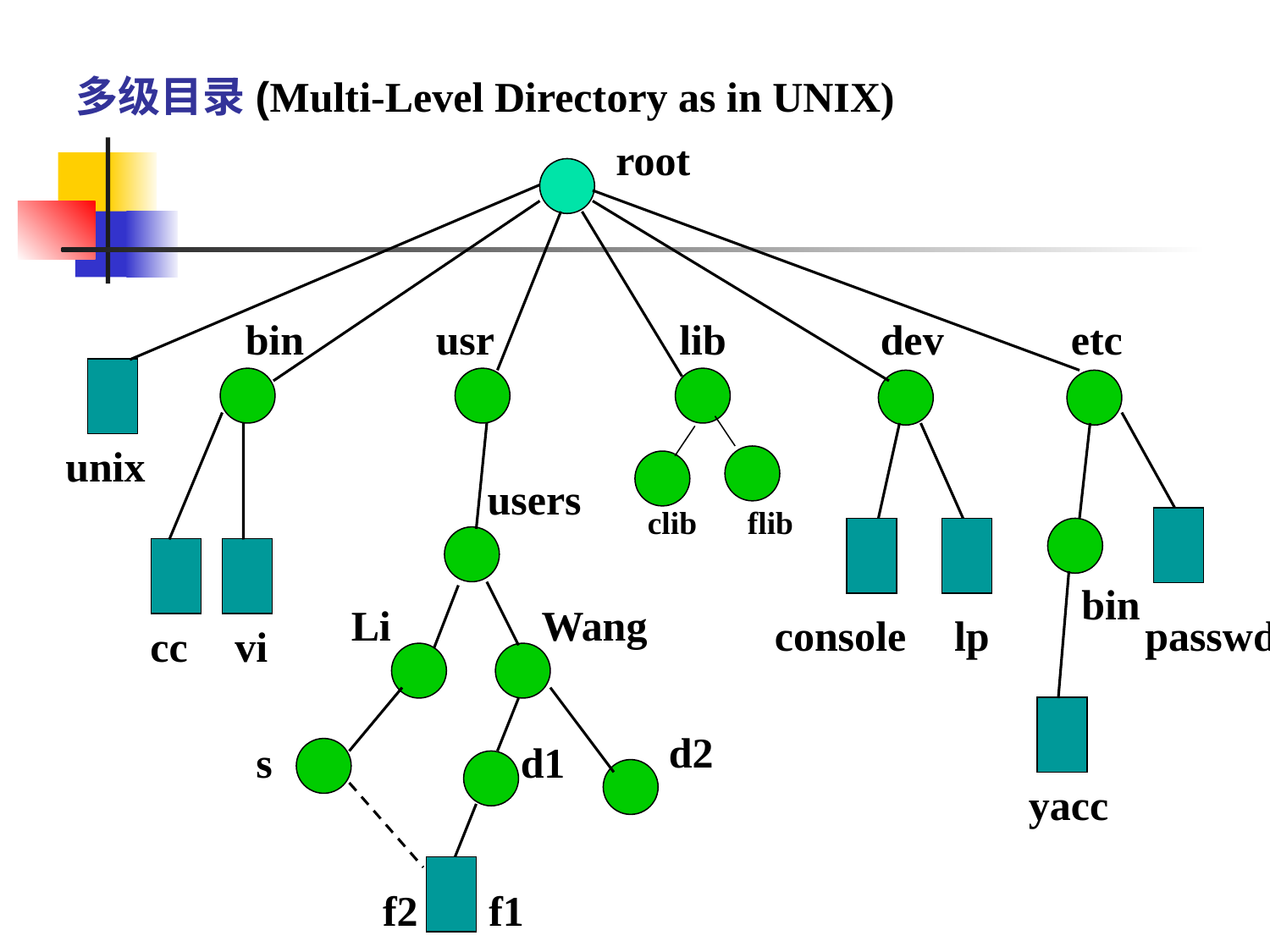

多级目录(Multi-Level Directory as in UNIX)
root

bin
usr
lib
dev
etc

unix

users
clib
flib

bin

Li
Wang
console
lp
passwd
cc
vi

d2
s
d1

yacc

f2
f1